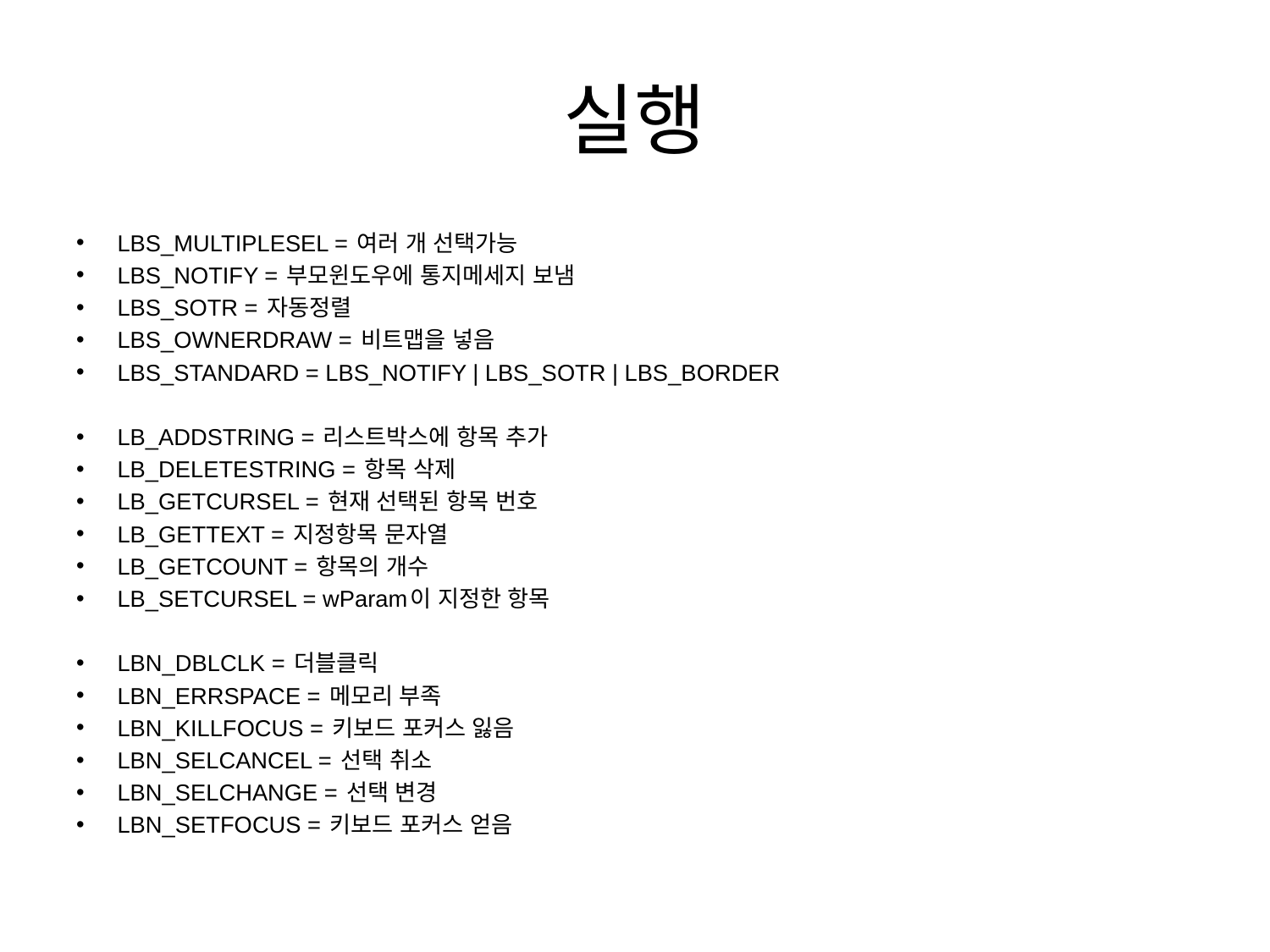

# 실행
LBS_MULTIPLESEL = 여러 개 선택가능
LBS_NOTIFY = 부모윈도우에 통지메세지 보냄
LBS_SOTR = 자동정렬
LBS_OWNERDRAW = 비트맵을 넣음
LBS_STANDARD = LBS_NOTIFY | LBS_SOTR | LBS_BORDER

LB_ADDSTRING = 리스트박스에 항목 추가
LB_DELETESTRING = 항목 삭제
LB_GETCURSEL = 현재 선택된 항목 번호
LB_GETTEXT = 지정항목 문자열
LB_GETCOUNT = 항목의 개수
LB_SETCURSEL = wParam이 지정한 항목

LBN_DBLCLK = 더블클릭
LBN_ERRSPACE = 메모리 부족
LBN_KILLFOCUS = 키보드 포커스 잃음
LBN_SELCANCEL = 선택 취소
LBN_SELCHANGE = 선택 변경
LBN_SETFOCUS = 키보드 포커스 얻음